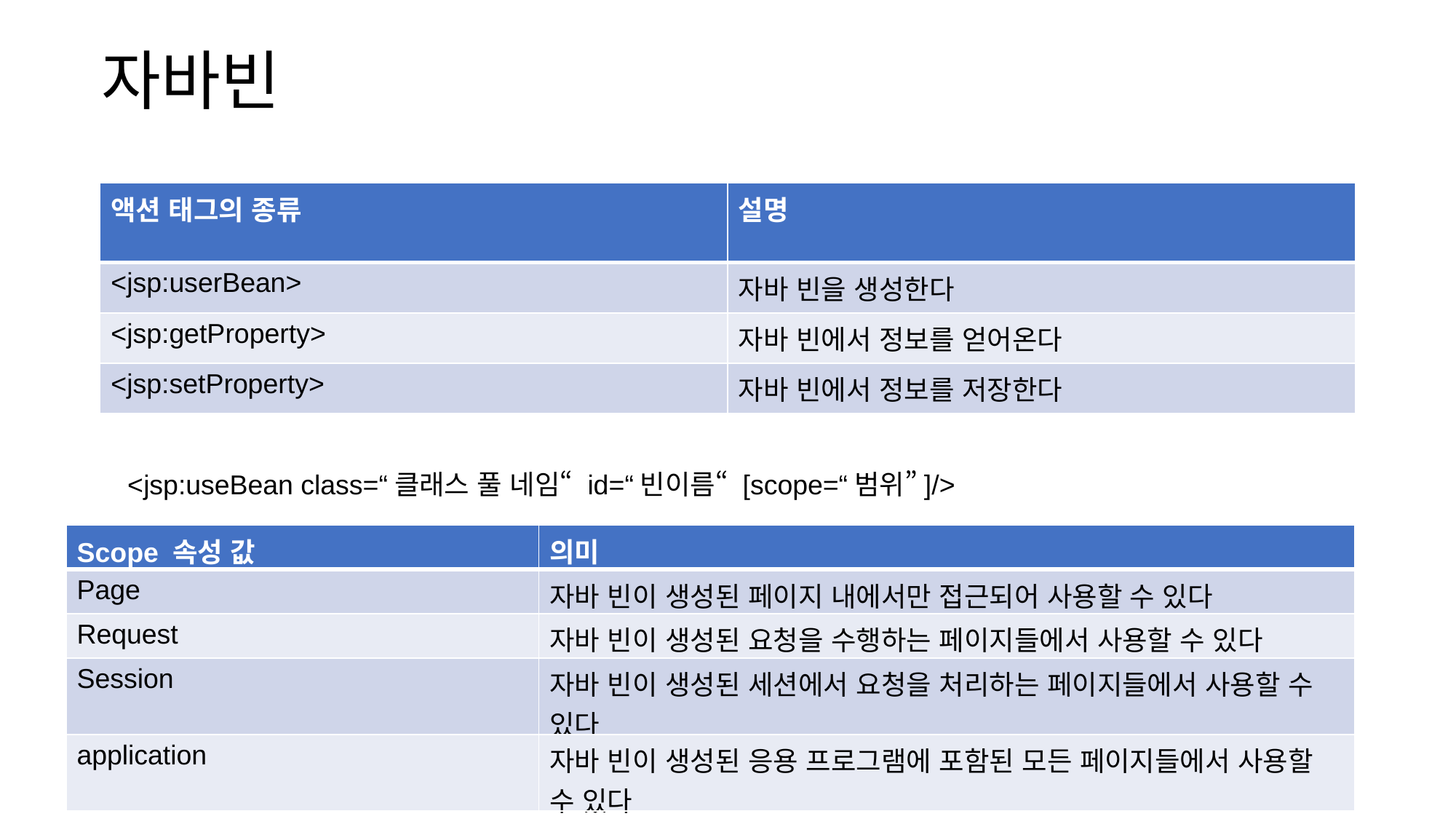

# 자바빈
| 액션 태그의 종류 | 설명 |
| --- | --- |
| <jsp:userBean> | 자바 빈을 생성한다 |
| <jsp:getProperty> | 자바 빈에서 정보를 얻어온다 |
| <jsp:setProperty> | 자바 빈에서 정보를 저장한다 |
 <jsp:useBean class=“클래스 풀 네임“ id=“빈이름“ [scope=“범위”]/>
| Scope 속성 값 | 의미 |
| --- | --- |
| Page | 자바 빈이 생성된 페이지 내에서만 접근되어 사용할 수 있다 |
| Request | 자바 빈이 생성된 요청을 수행하는 페이지들에서 사용할 수 있다 |
| Session | 자바 빈이 생성된 세션에서 요청을 처리하는 페이지들에서 사용할 수 있다 |
| application | 자바 빈이 생성된 응용 프로그램에 포함된 모든 페이지들에서 사용할 수 있다 |